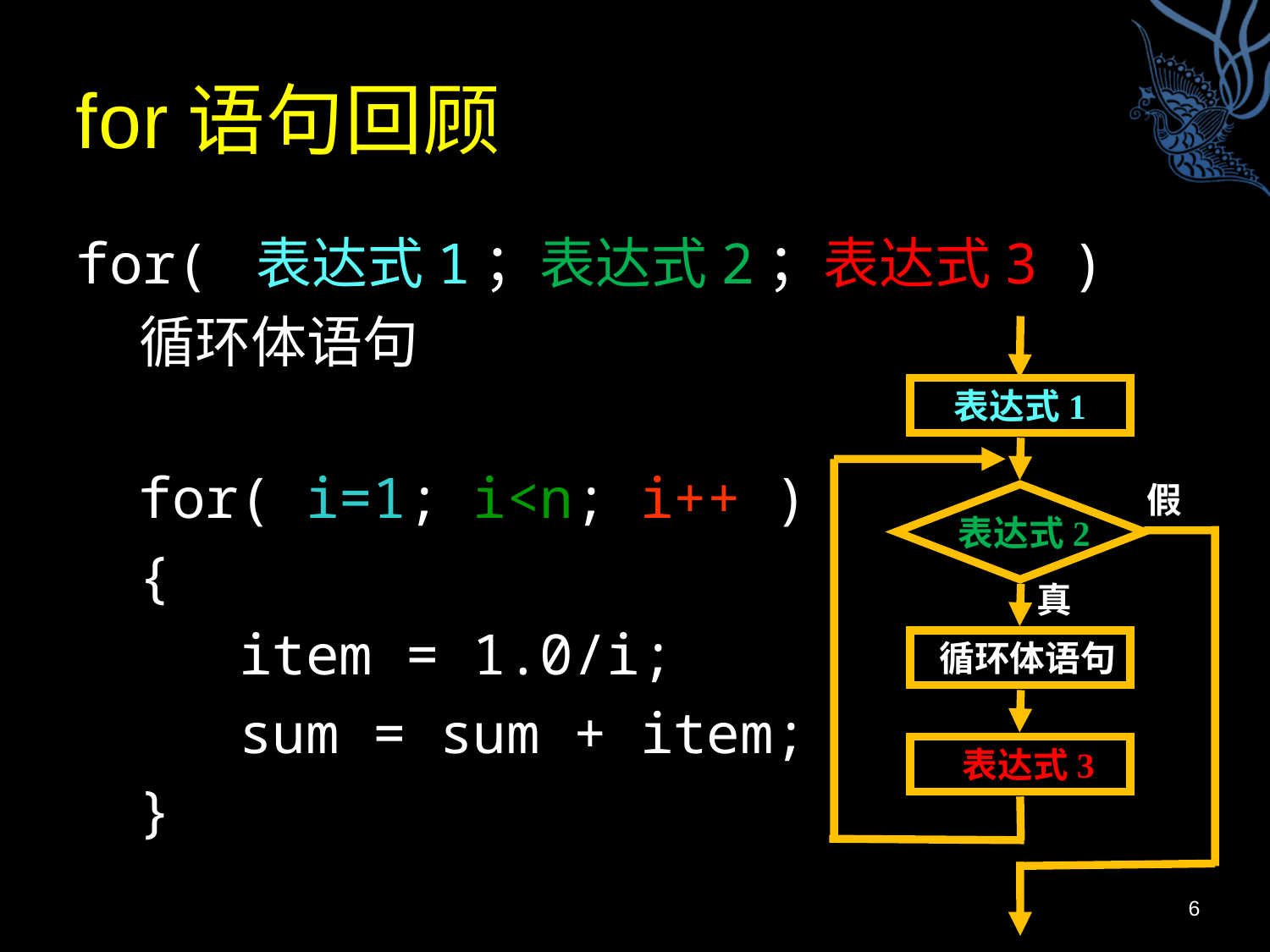

# for语句回顾
for( 表达式1；表达式2；表达式3 )
    循环体语句

for( i=1; i<n; i++ )
{
   item = 1.0/i;
   sum = sum + item;
}

表达式1

假
表达式2

真

 循环体语句

 表达式3

6